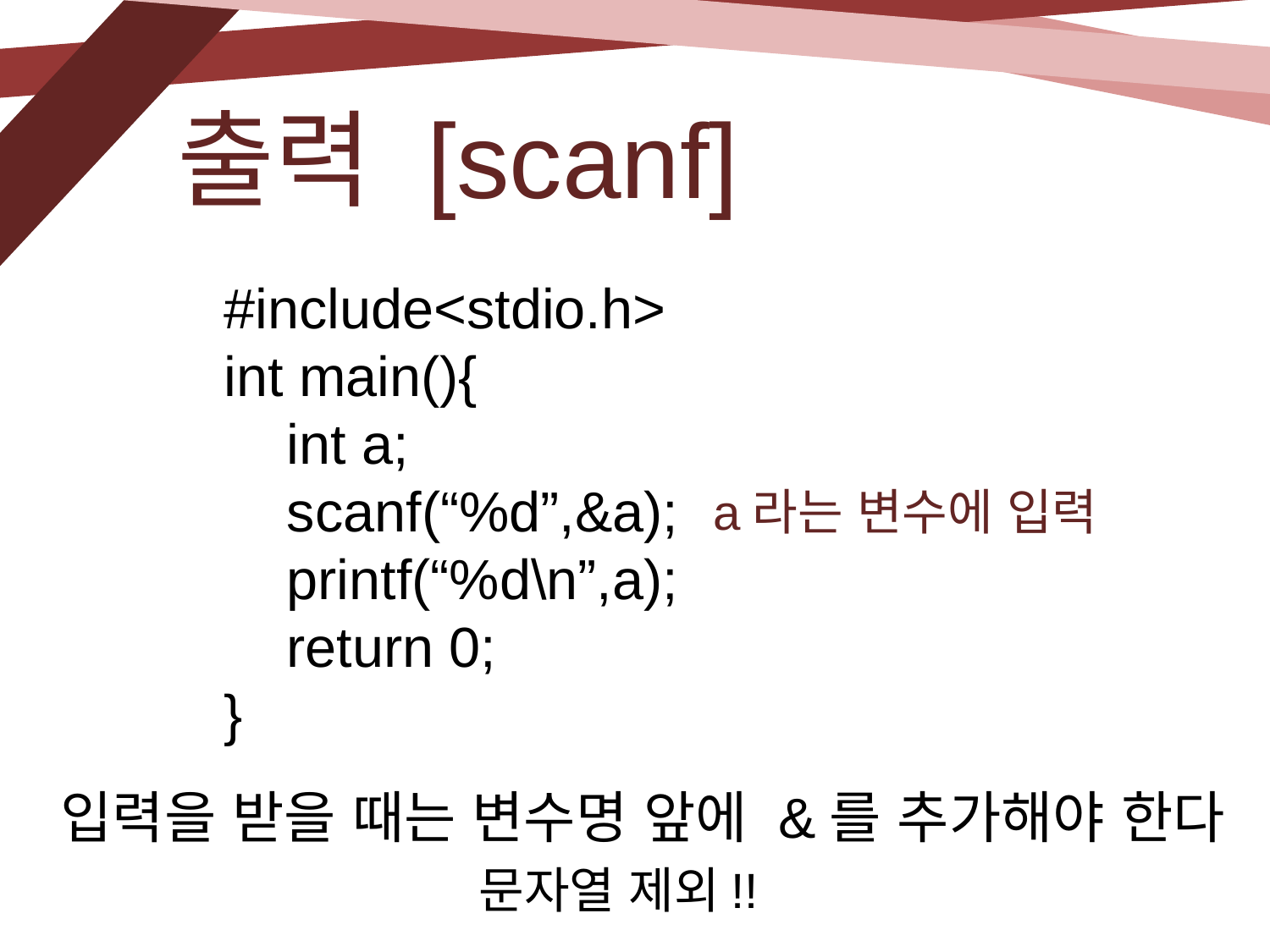

출력 [scanf]
#include<stdio.h>
int main(){
    int a;
    scanf(“%d”,&a);
    printf(“%d\n”,a);
    return 0;
}
a라는 변수에 입력
입력을 받을 때는 변수명 앞에 &를 추가해야 한다
문자열 제외!!